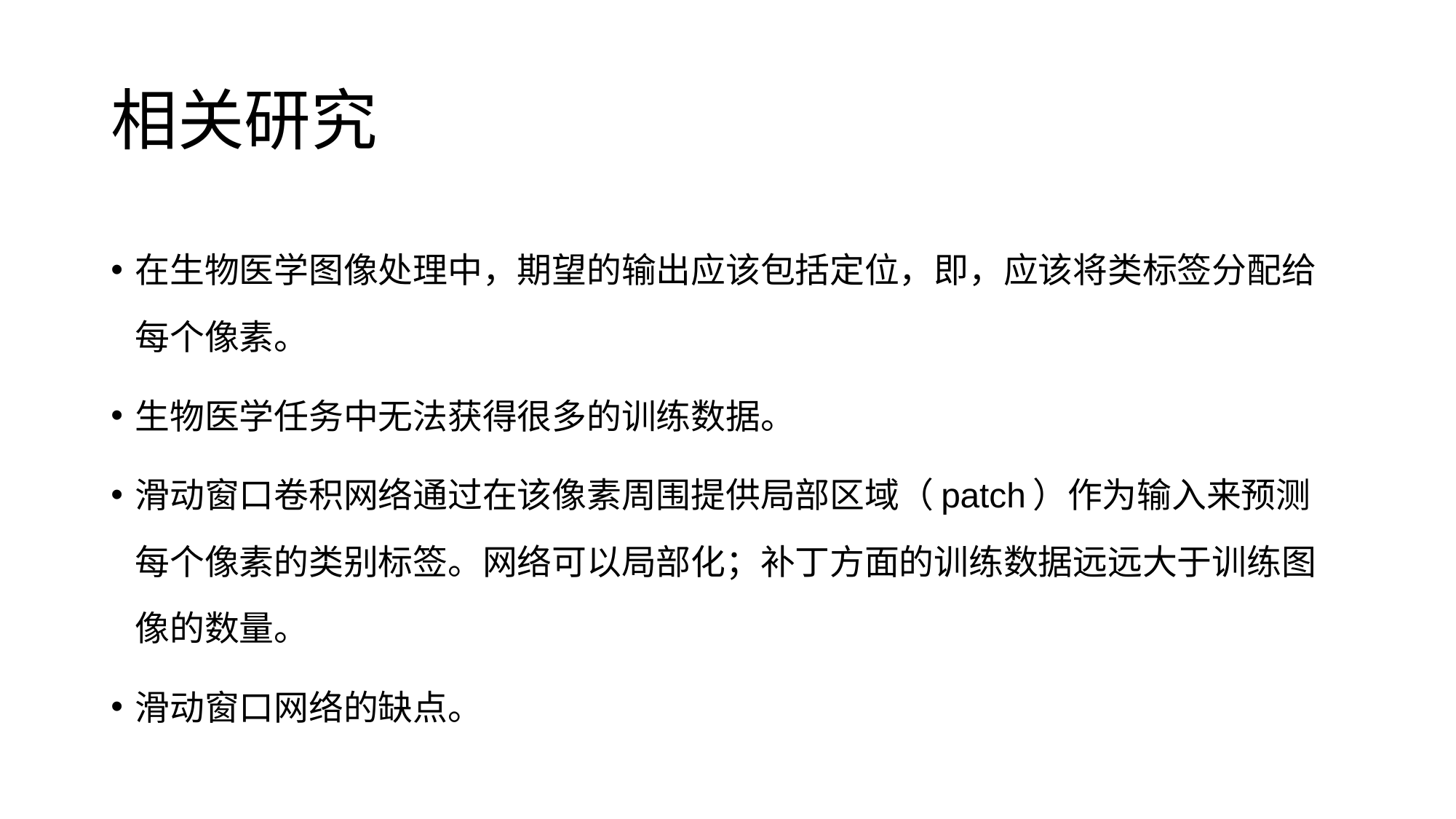

# 相关研究
在生物医学图像处理中，期望的输出应该包括定位，即，应该将类标签分配给每个像素。
生物医学任务中无法获得很多的训练数据。
滑动窗口卷积网络通过在该像素周围提供局部区域（patch）作为输入来预测每个像素的类别标签。网络可以局部化；补丁方面的训练数据远远大于训练图像的数量。
滑动窗口网络的缺点。